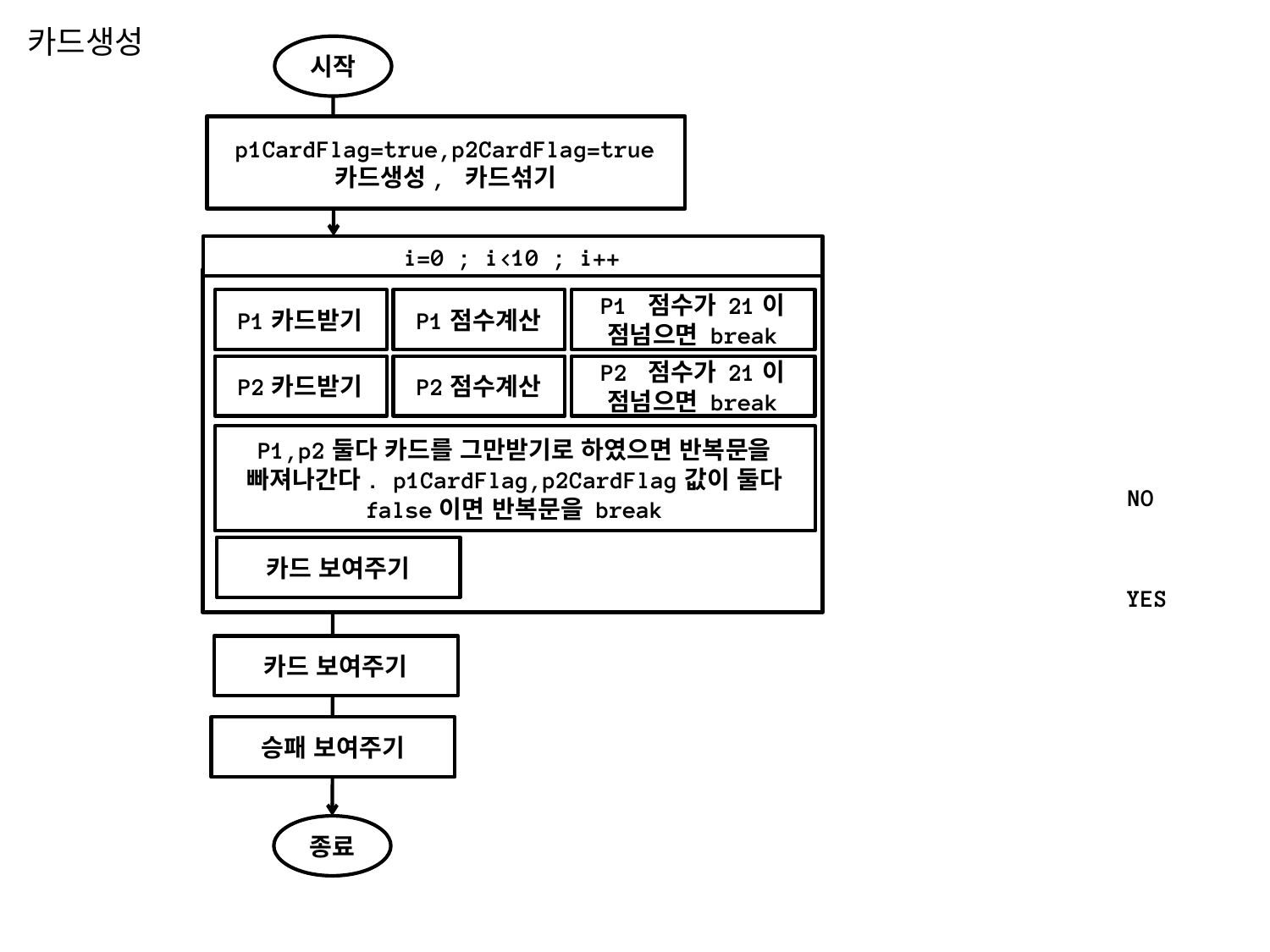

카드생성
시작
p1CardFlag=true,p2CardFlag=true
카드생성, 카드섞기
i=0 ; i<10 ; i++

P1카드받기
P1점수계산
P1 점수가 21이 점넘으면 break
P2카드받기
P2점수계산
P2 점수가 21이 점넘으면 break
P1,p2둘다 카드를 그만받기로 하였으면 반복문을 빠져나간다. p1CardFlag,p2CardFlag값이 둘다 false이면 반복문을 break
NO
카드 보여주기
YES
카드 보여주기
승패 보여주기
종료